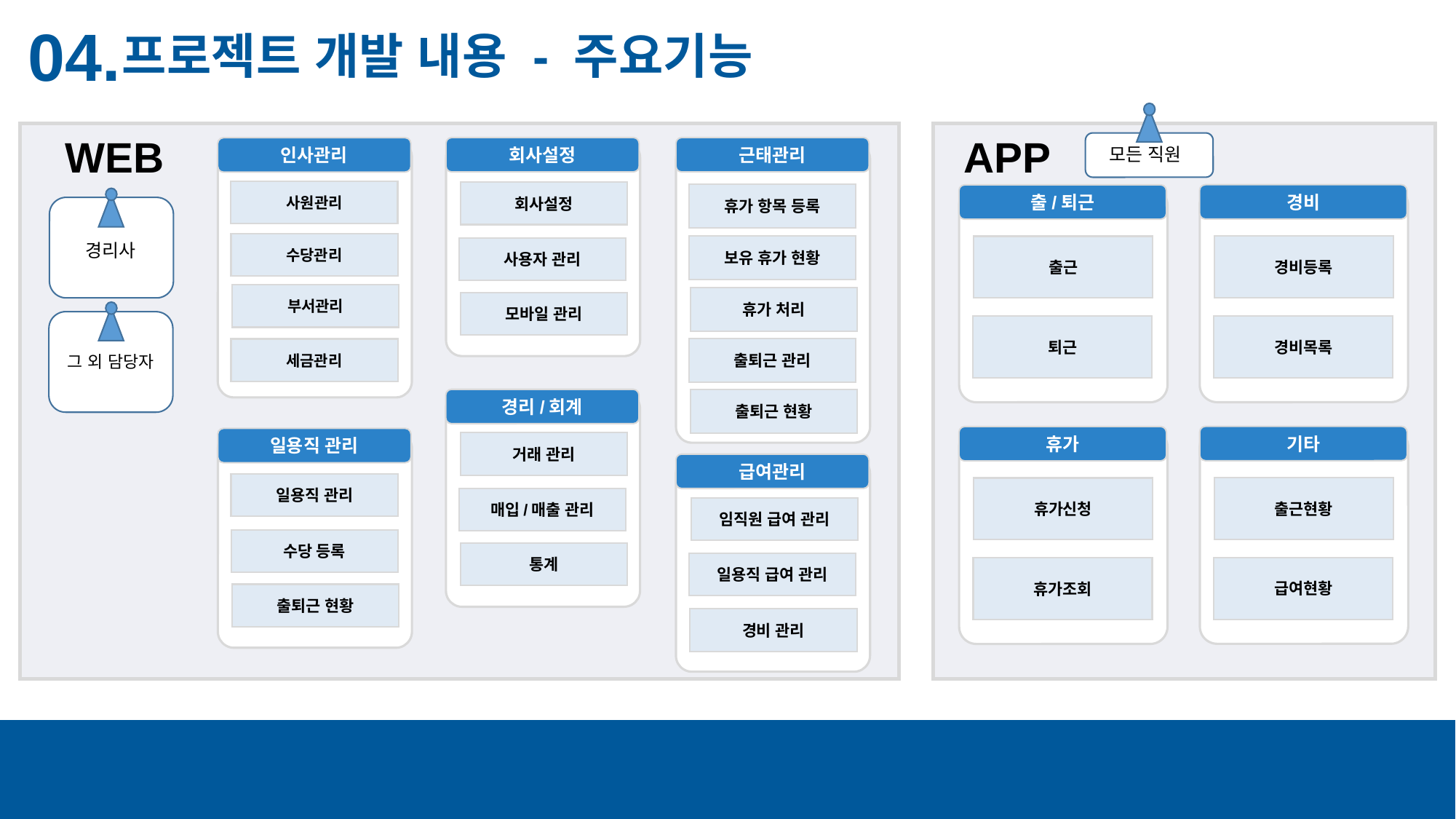

04.
프로젝트 개발 내용 - 주요기능

WEB

APP
경비

경비등록
경비목록
출/퇴근

출근
퇴근
기타

출근현황
급여현황
휴가

휴가신청
휴가조회

모든 직원
회사설정

회사설정
사용자 관리
모바일 관리
근태관리

휴가 항목 등록
보유 휴가 현황
휴가 처리
출퇴근 관리
출퇴근 현황
인사관리

사원관리
수당관리
부서관리
세금관리

경리사

그 외 담당자
경리/회계

거래 관리
매입/매출 관리
통계
일용직 관리

일용직 관리
수당 등록
출퇴근 현황
급여관리

임직원 급여 관리
일용직 급여 관리
경비 관리